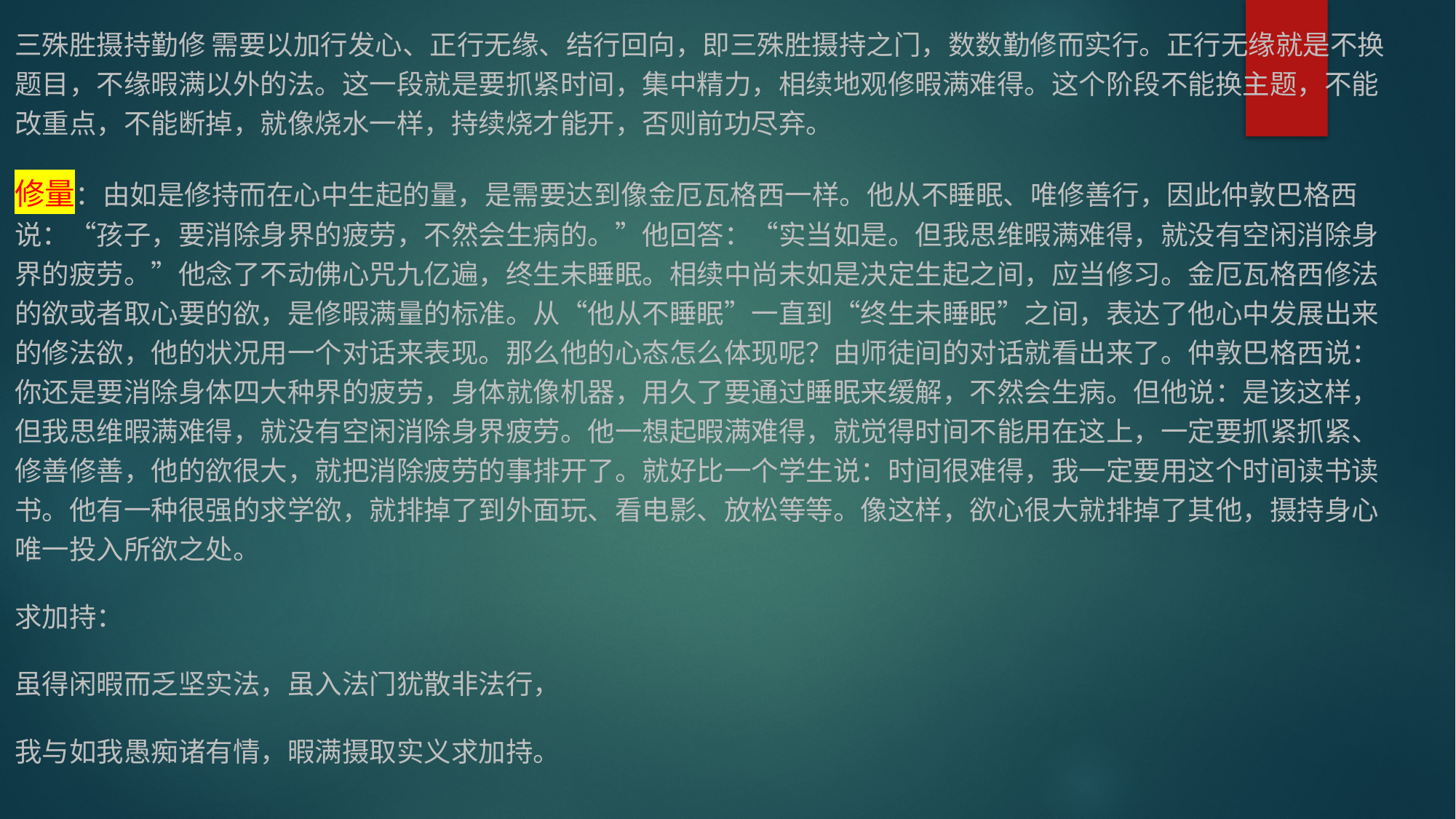

三殊胜摄持勤修 需要以加行发心、正行无缘、结行回向，即三殊胜摄持之门，数数勤修而实行。正行无缘就是不换题目，不缘暇满以外的法。这一段就是要抓紧时间，集中精力，相续地观修暇满难得。这个阶段不能换主题，不能改重点，不能断掉，就像烧水一样，持续烧才能开，否则前功尽弃。
修量：由如是修持而在心中生起的量，是需要达到像金厄瓦格西一样。他从不睡眠、唯修善行，因此仲敦巴格西说：“孩子，要消除身界的疲劳，不然会生病的。”他回答：“实当如是。但我思维暇满难得，就没有空闲消除身界的疲劳。”他念了不动佛心咒九亿遍，终生未睡眠。相续中尚未如是决定生起之间，应当修习。金厄瓦格西修法的欲或者取心要的欲，是修暇满量的标准。从“他从不睡眠”一直到“终生未睡眠”之间，表达了他心中发展出来的修法欲，他的状况用一个对话来表现。那么他的心态怎么体现呢？由师徒间的对话就看出来了。仲敦巴格西说：你还是要消除身体四大种界的疲劳，身体就像机器，用久了要通过睡眠来缓解，不然会生病。但他说：是该这样，但我思维暇满难得，就没有空闲消除身界疲劳。他一想起暇满难得，就觉得时间不能用在这上，一定要抓紧抓紧、修善修善，他的欲很大，就把消除疲劳的事排开了。就好比一个学生说：时间很难得，我一定要用这个时间读书读书。他有一种很强的求学欲，就排掉了到外面玩、看电影、放松等等。像这样，欲心很大就排掉了其他，摄持身心唯一投入所欲之处。
求加持：
虽得闲暇而乏坚实法，虽入法门犹散非法行，
我与如我愚痴诸有情，暇满摄取实义求加持。